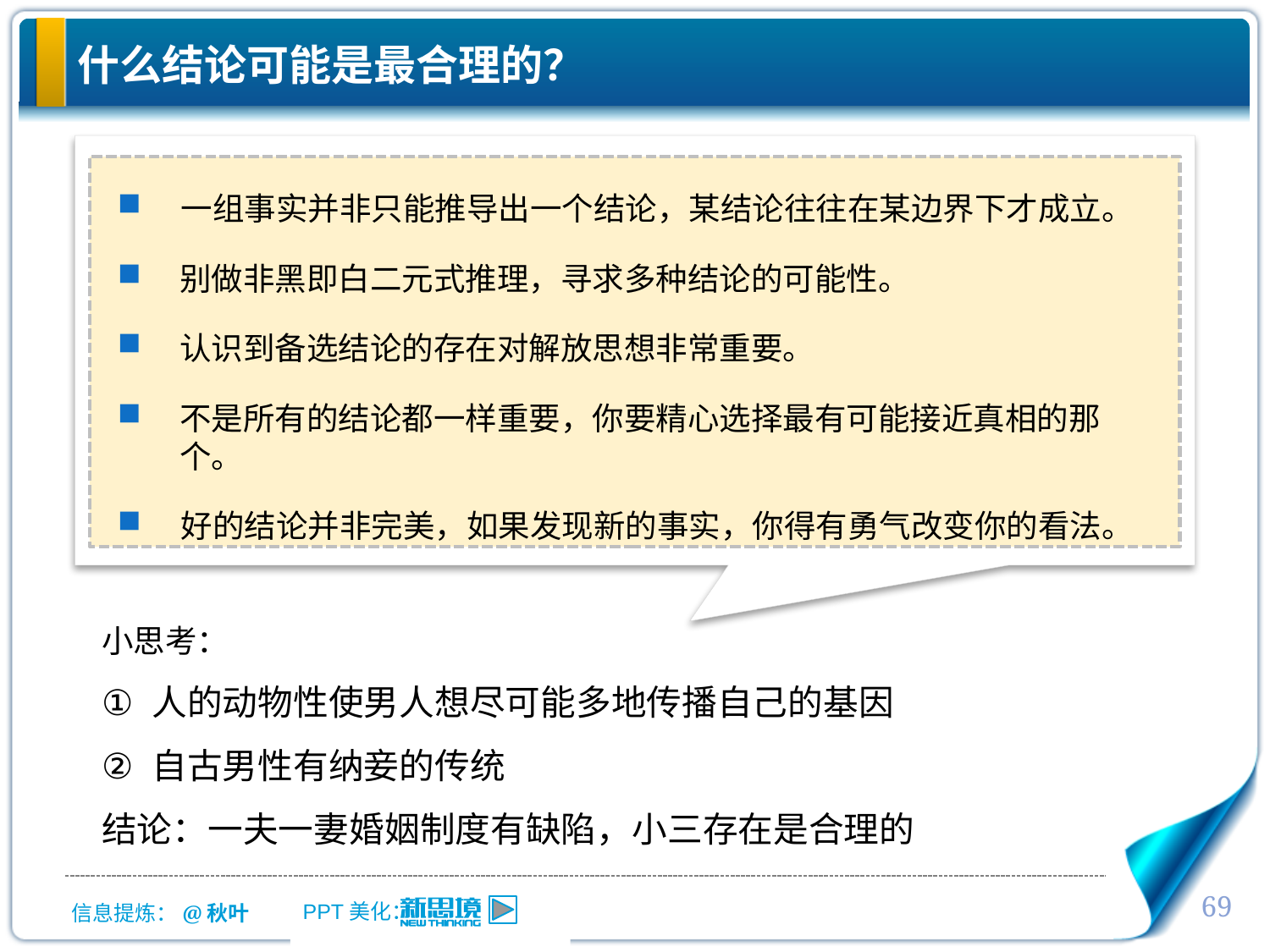

# 什么结论可能是最合理的？

一组事实并非只能推导出一个结论，某结论往往在某边界下才成立。
别做非黑即白二元式推理，寻求多种结论的可能性。
认识到备选结论的存在对解放思想非常重要。
不是所有的结论都一样重要，你要精心选择最有可能接近真相的那个。
好的结论并非完美，如果发现新的事实，你得有勇气改变你的看法。
小思考：
人的动物性使男人想尽可能多地传播自己的基因
自古男性有纳妾的传统
结论：一夫一妻婚姻制度有缺陷，小三存在是合理的
69